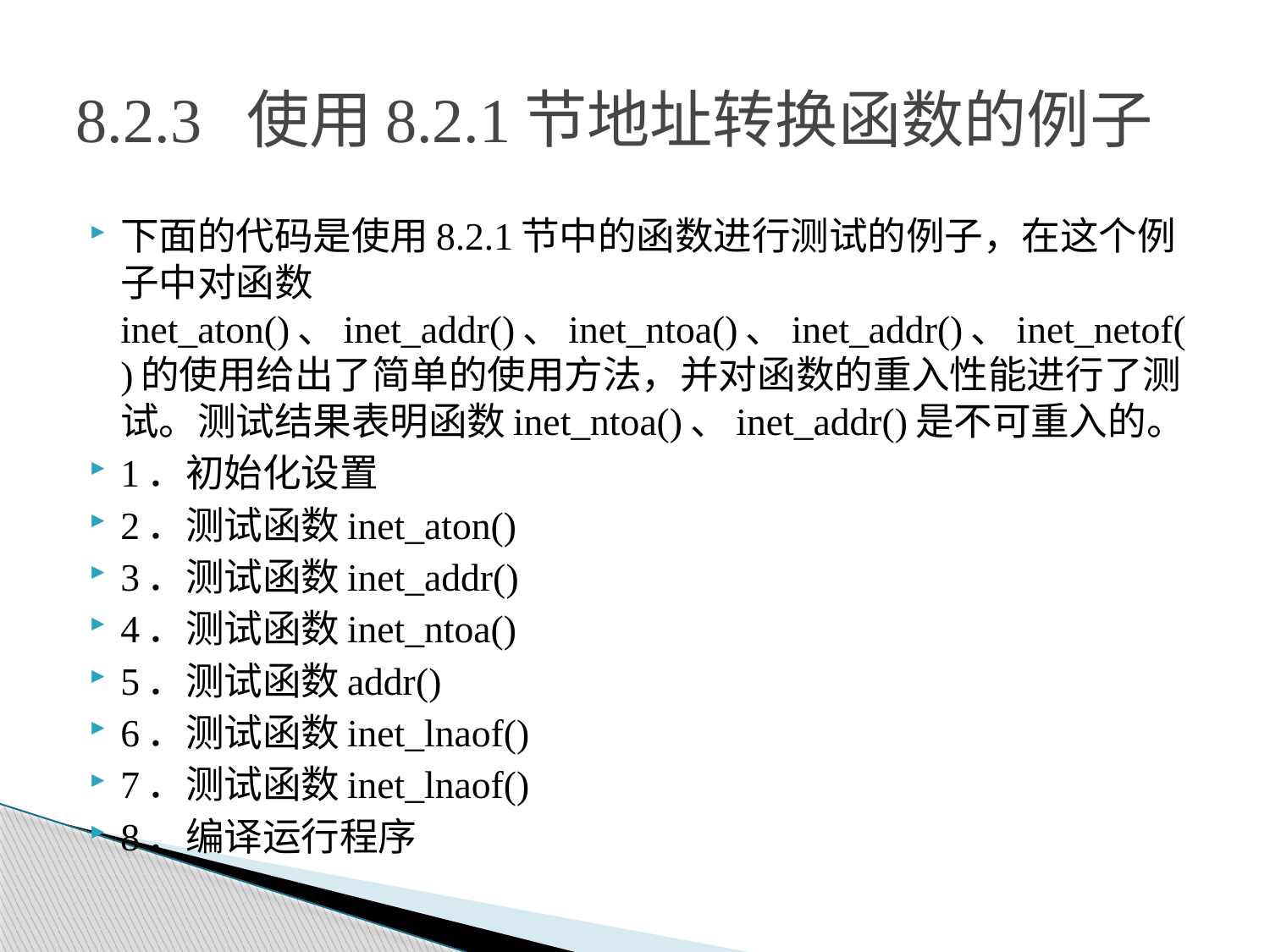

# 8.2.3  使用8.2.1节地址转换函数的例子
下面的代码是使用8.2.1节中的函数进行测试的例子，在这个例子中对函数inet_aton()、inet_addr()、inet_ntoa()、inet_addr()、inet_netof()的使用给出了简单的使用方法，并对函数的重入性能进行了测试。测试结果表明函数inet_ntoa()、inet_addr()是不可重入的。
1．初始化设置
2．测试函数inet_aton()
3．测试函数inet_addr()
4．测试函数inet_ntoa()
5．测试函数addr()
6．测试函数inet_lnaof()
7．测试函数inet_lnaof()
8．编译运行程序